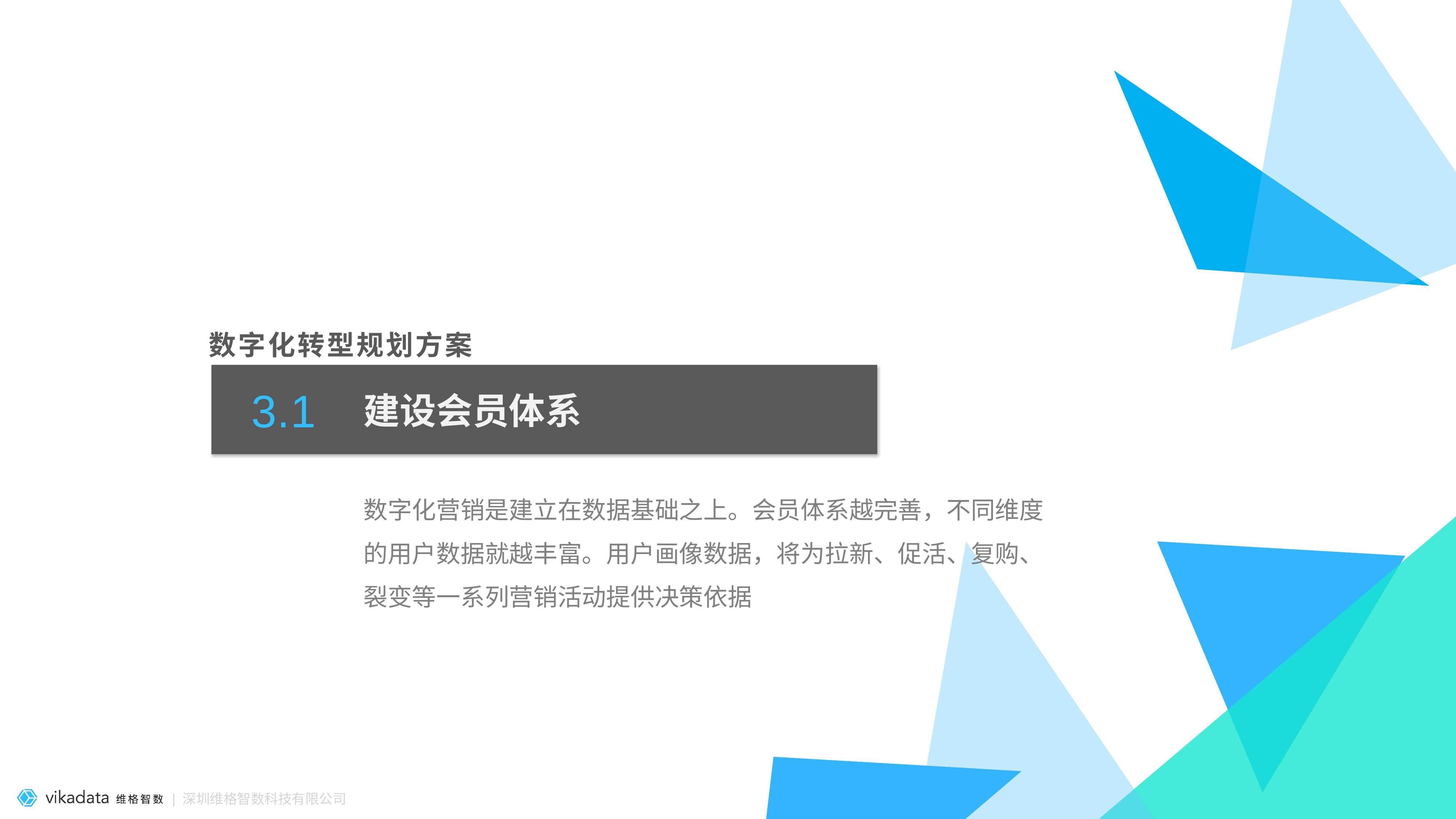

数字化转型规划方案

3.1
# 建设会员体系
数字化营销是建立在数据基础之上。会员体系越完善，不同维度的用户数据就越丰富。用户画像数据，将为拉新、促活、复购、裂变等一系列营销活动提供决策依据